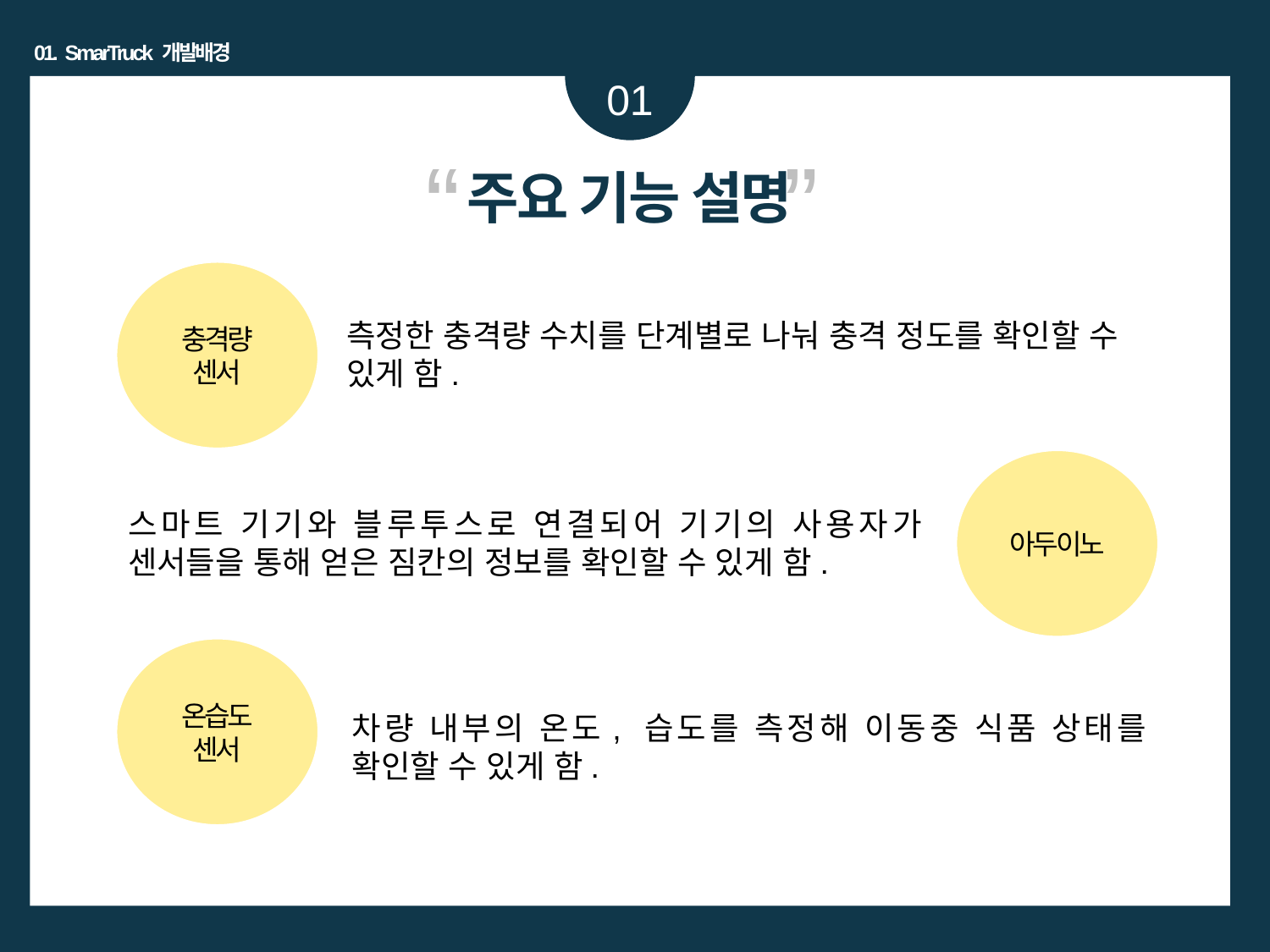

01.  SmarTruck 개발배경
01

“           ”
주요 기능 설명
충격량 센서
측정한 충격량 수치를 단계별로 나눠 충격 정도를 확인할 수
있게 함.
아두이노
스마트 기기와 블루투스로 연결되어 기기의 사용자가 센서들을 통해 얻은 짐칸의 정보를 확인할 수 있게 함.
온습도 센서
차량 내부의 온도, 습도를 측정해 이동중 식품 상태를 확인할 수 있게 함.